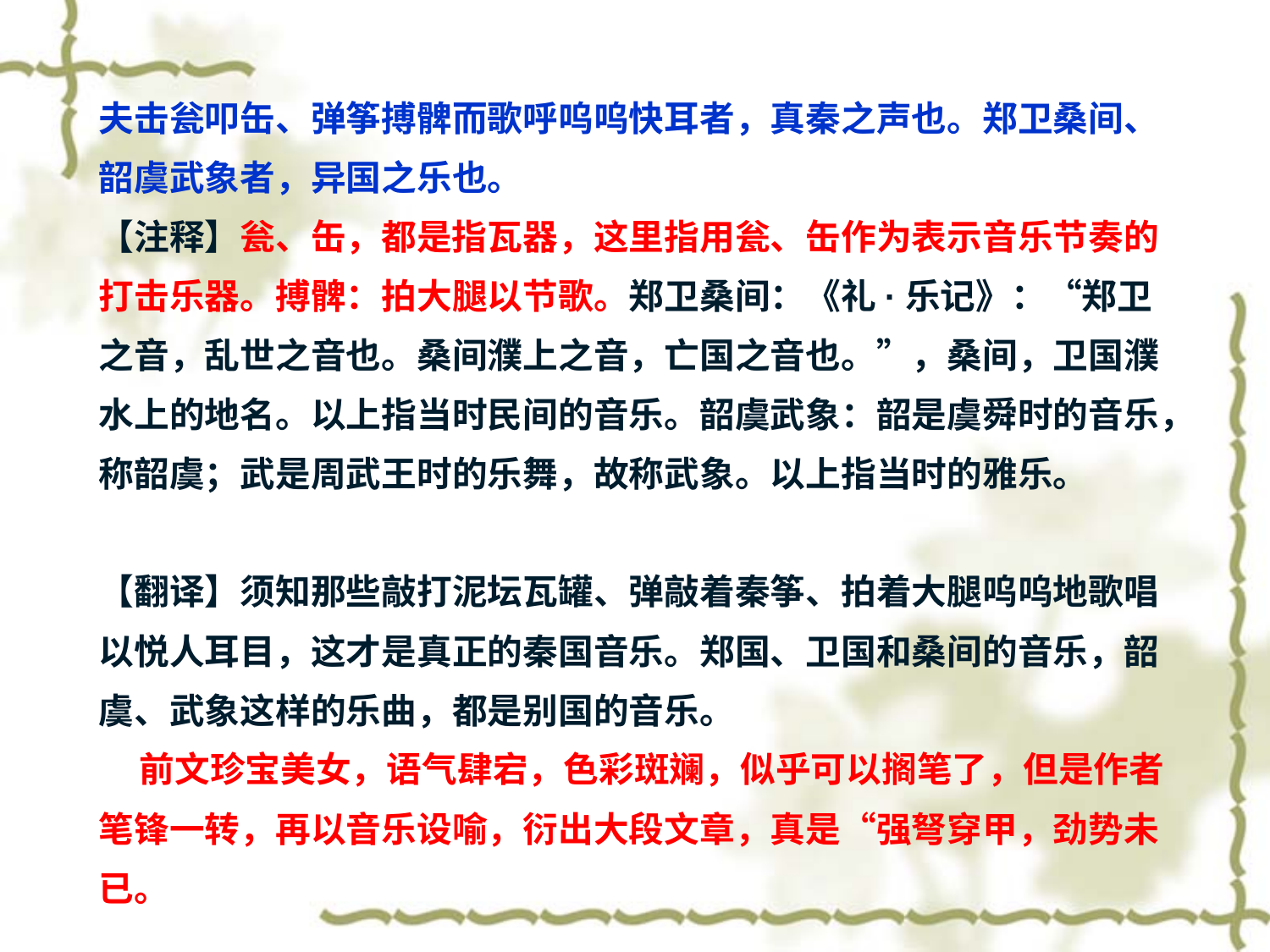

夫击瓮叩缶、弹筝搏髀而歌呼呜呜快耳者，真秦之声也。郑卫桑间、韶虞武象者，异国之乐也。
【注释】瓮、缶，都是指瓦器，这里指用瓮、缶作为表示音乐节奏的打击乐器。搏髀：拍大腿以节歌。郑卫桑间：《礼·乐记》：“郑卫之音，乱世之音也。桑间濮上之音，亡国之音也。”，桑间，卫国濮水上的地名。以上指当时民间的音乐。韶虞武象：韶是虞舜时的音乐，称韶虞；武是周武王时的乐舞，故称武象。以上指当时的雅乐。

【翻译】须知那些敲打泥坛瓦罐、弹敲着秦筝、拍着大腿呜呜地歌唱以悦人耳目，这才是真正的秦国音乐。郑国、卫国和桑间的音乐，韶虞、武象这样的乐曲，都是别国的音乐。
    前文珍宝美女，语气肆宕，色彩斑斓，似乎可以搁笔了，但是作者笔锋一转，再以音乐设喻，衍出大段文章，真是“强弩穿甲，劲势未已。